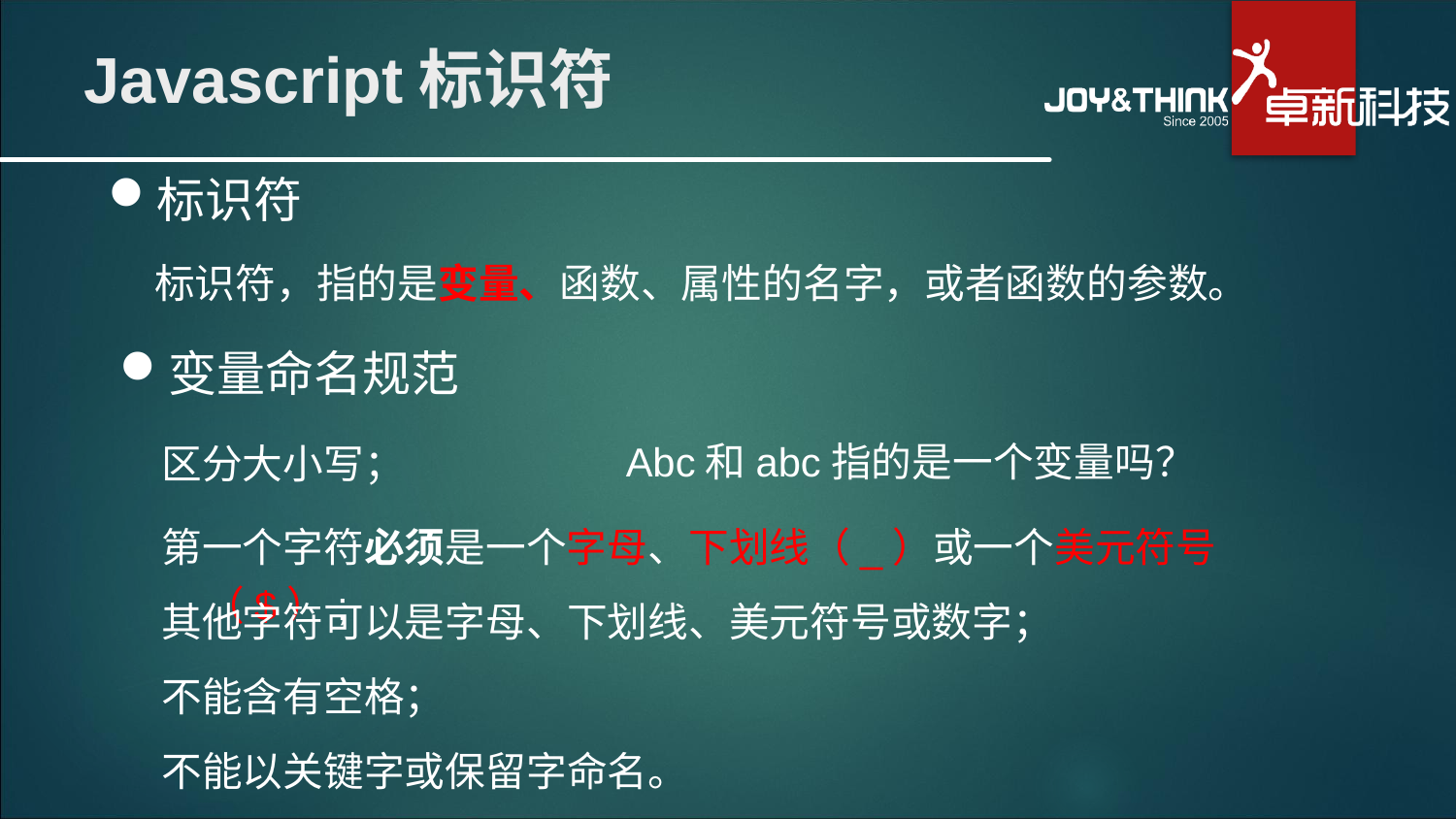

# Javascript标识符
标识符
标识符，指的是变量、函数、属性的名字，或者函数的参数。
变量命名规范
Abc和abc指的是一个变量吗？
区分大小写；
第一个字符必须是一个字母、下划线（_）或一个美元符号（$）;
其他字符可以是字母、下划线、美元符号或数字；
不能含有空格；
不能以关键字或保留字命名。